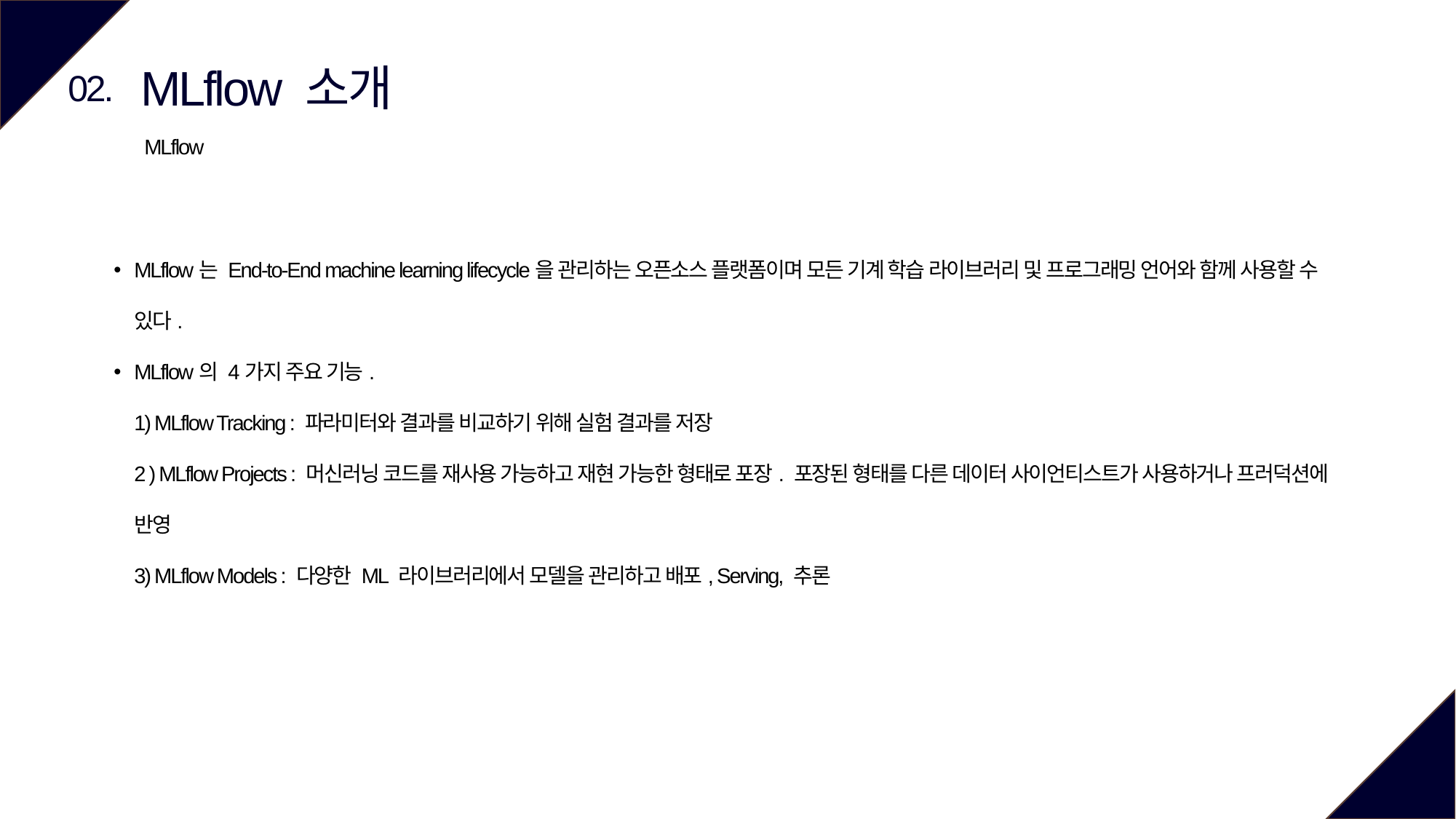

MLflow 소개
02.
MLflow
MLflow는 End-to-End machine learning lifecycle을 관리하는 오픈소스 플랫폼이며 모든 기계 학습 라이브러리 및 프로그래밍 언어와 함께 사용할 수 있다.
MLflow의 4가지 주요 기능.
1) MLflow Tracking : 파라미터와 결과를 비교하기 위해 실험 결과를 저장
2 ) MLflow Projects : 머신러닝 코드를 재사용 가능하고 재현 가능한 형태로 포장. 포장된 형태를 다른 데이터 사이언티스트가 사용하거나 프러덕션에 반영
3) MLflow Models : 다양한 ML 라이브러리에서 모델을 관리하고 배포, Serving, 추론